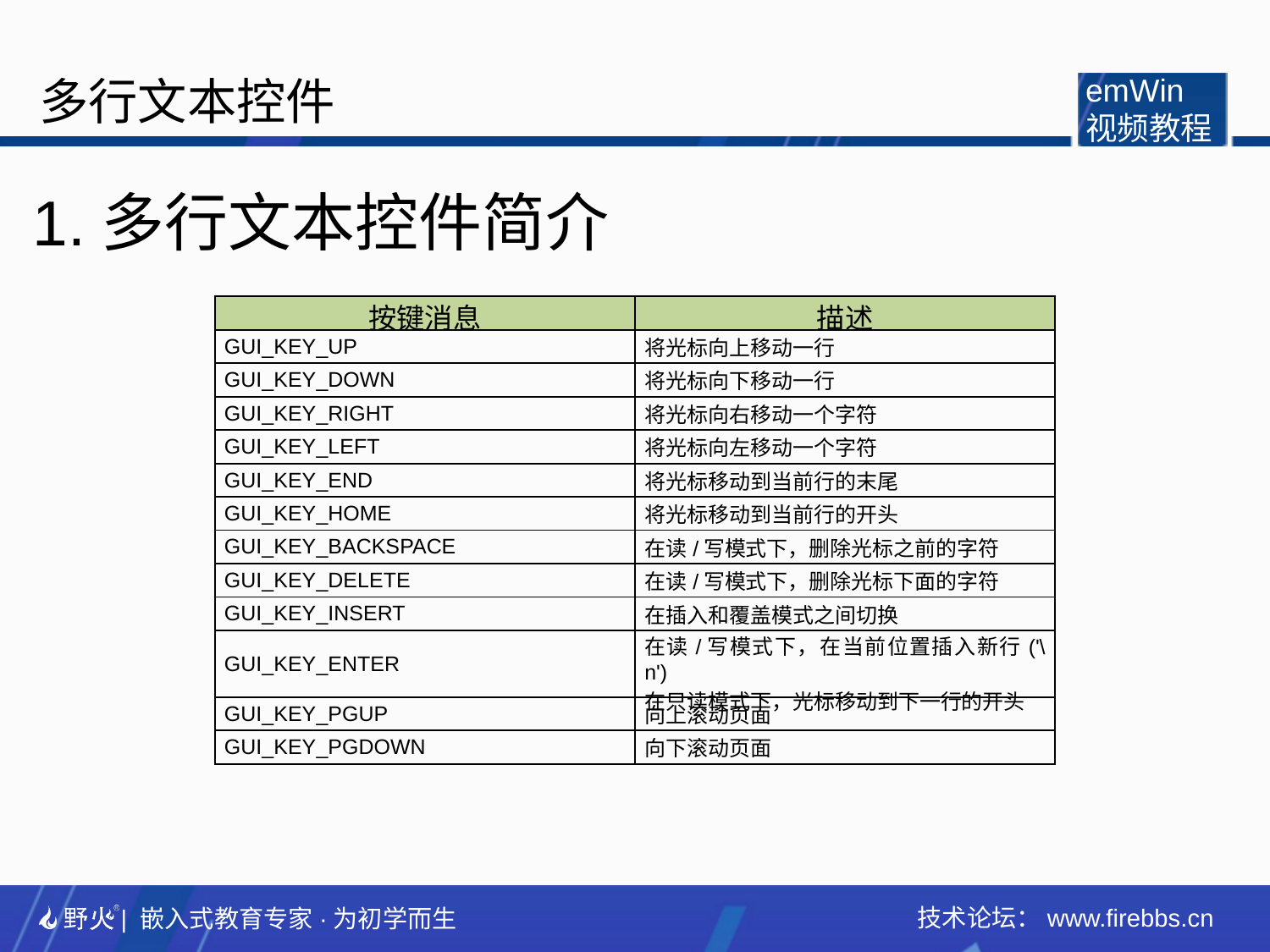

多行文本控件
emWin
视频教程
1.多行文本控件简介
| 按键消息 | 描述 |
| --- | --- |
| GUI\_KEY\_UP | 将光标向上移动一行 |
| GUI\_KEY\_DOWN | 将光标向下移动一行 |
| GUI\_KEY\_RIGHT | 将光标向右移动一个字符 |
| GUI\_KEY\_LEFT | 将光标向左移动一个字符 |
| GUI\_KEY\_END | 将光标移动到当前行的末尾 |
| GUI\_KEY\_HOME | 将光标移动到当前行的开头 |
| GUI\_KEY\_BACKSPACE | 在读/写模式下，删除光标之前的字符 |
| GUI\_KEY\_DELETE | 在读/写模式下，删除光标下面的字符 |
| GUI\_KEY\_INSERT | 在插入和覆盖模式之间切换 |
| GUI\_KEY\_ENTER | 在读/写模式下，在当前位置插入新行('\n') 在只读模式下，光标移动到下一行的开头 |
| GUI\_KEY\_PGUP | 向上滚动页面 |
| GUI\_KEY\_PGDOWN | 向下滚动页面 |